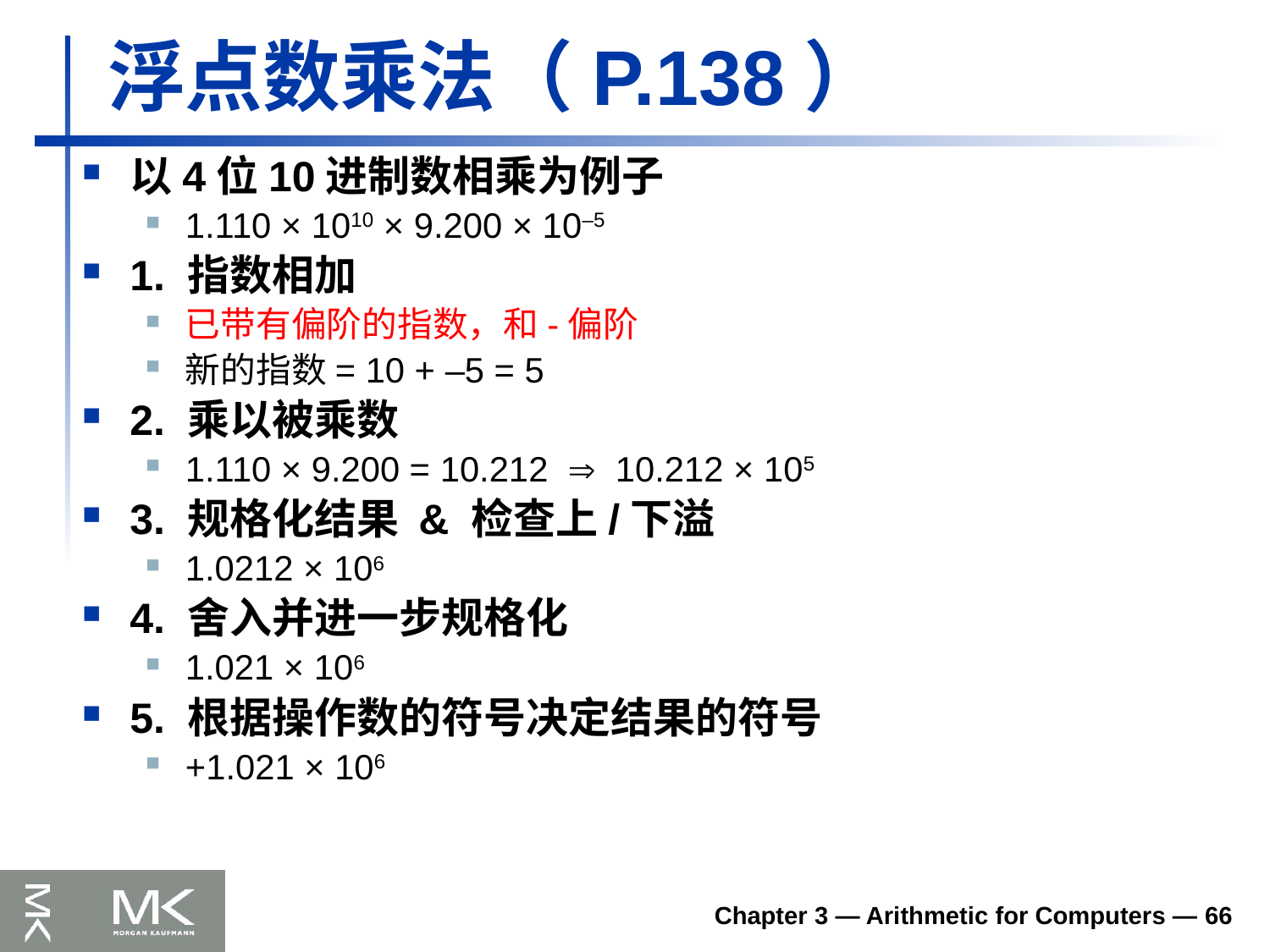

# 浮点数乘法（P.138）
以4位10进制数相乘为例子
1.110 × 1010 × 9.200 × 10–5
1. 指数相加
已带有偏阶的指数，和-偏阶
新的指数= 10 + –5 = 5
2. 乘以被乘数
1.110 × 9.200 = 10.212  ⇒  10.212 × 105
3. 规格化结果 & 检查上/下溢
1.0212 × 106
4. 舍入并进一步规格化
1.021 × 106
5. 根据操作数的符号决定结果的符号
+1.021 × 106
Chapter 3 — Arithmetic for Computers — 66